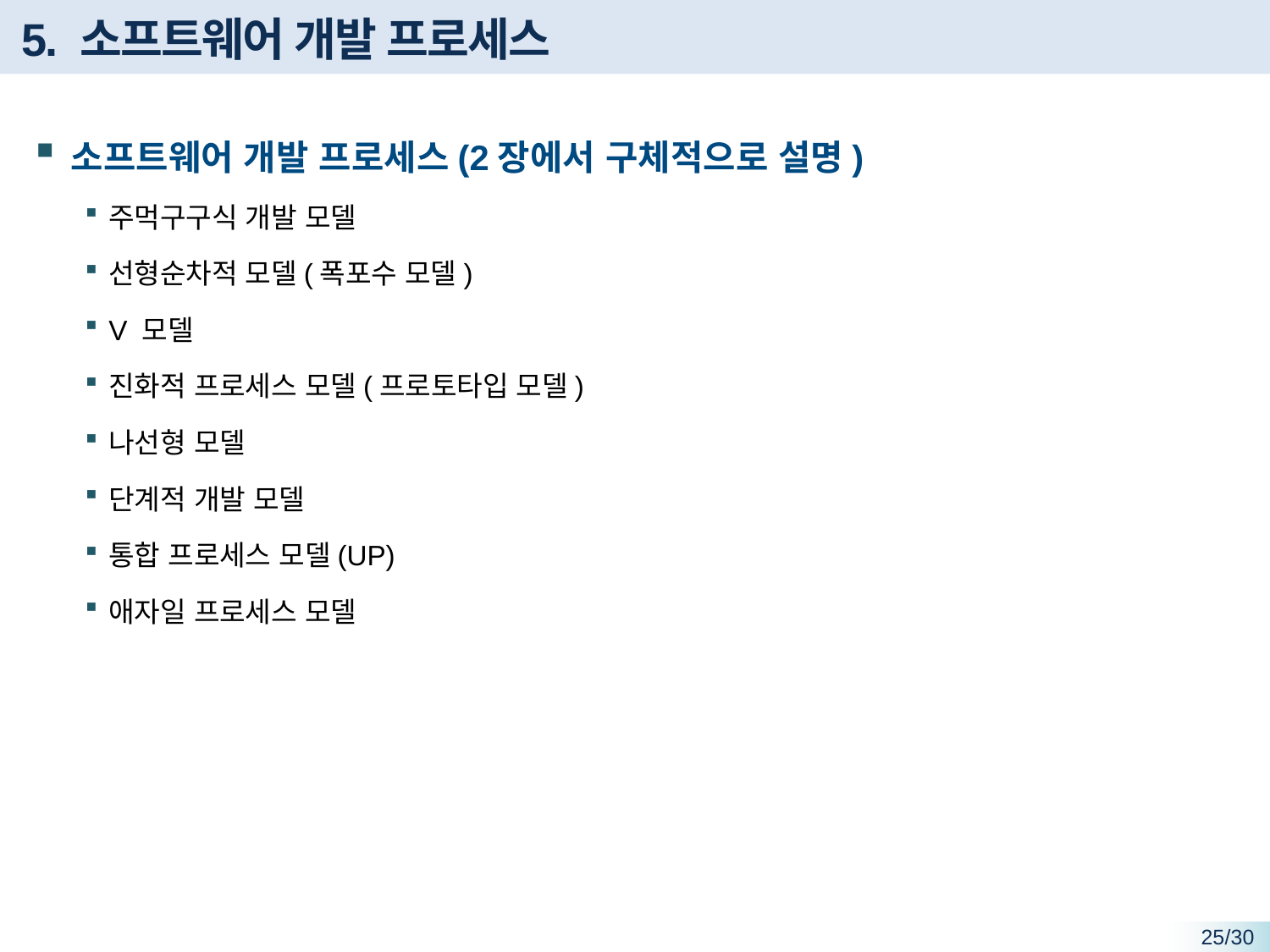

# 5. 소프트웨어 개발 프로세스
소프트웨어 개발 프로세스(2장에서 구체적으로 설명)
주먹구구식 개발 모델
선형순차적 모델(폭포수 모델)
V 모델
진화적 프로세스 모델(프로토타입 모델)
나선형 모델
단계적 개발 모델
통합 프로세스 모델(UP)
애자일 프로세스 모델